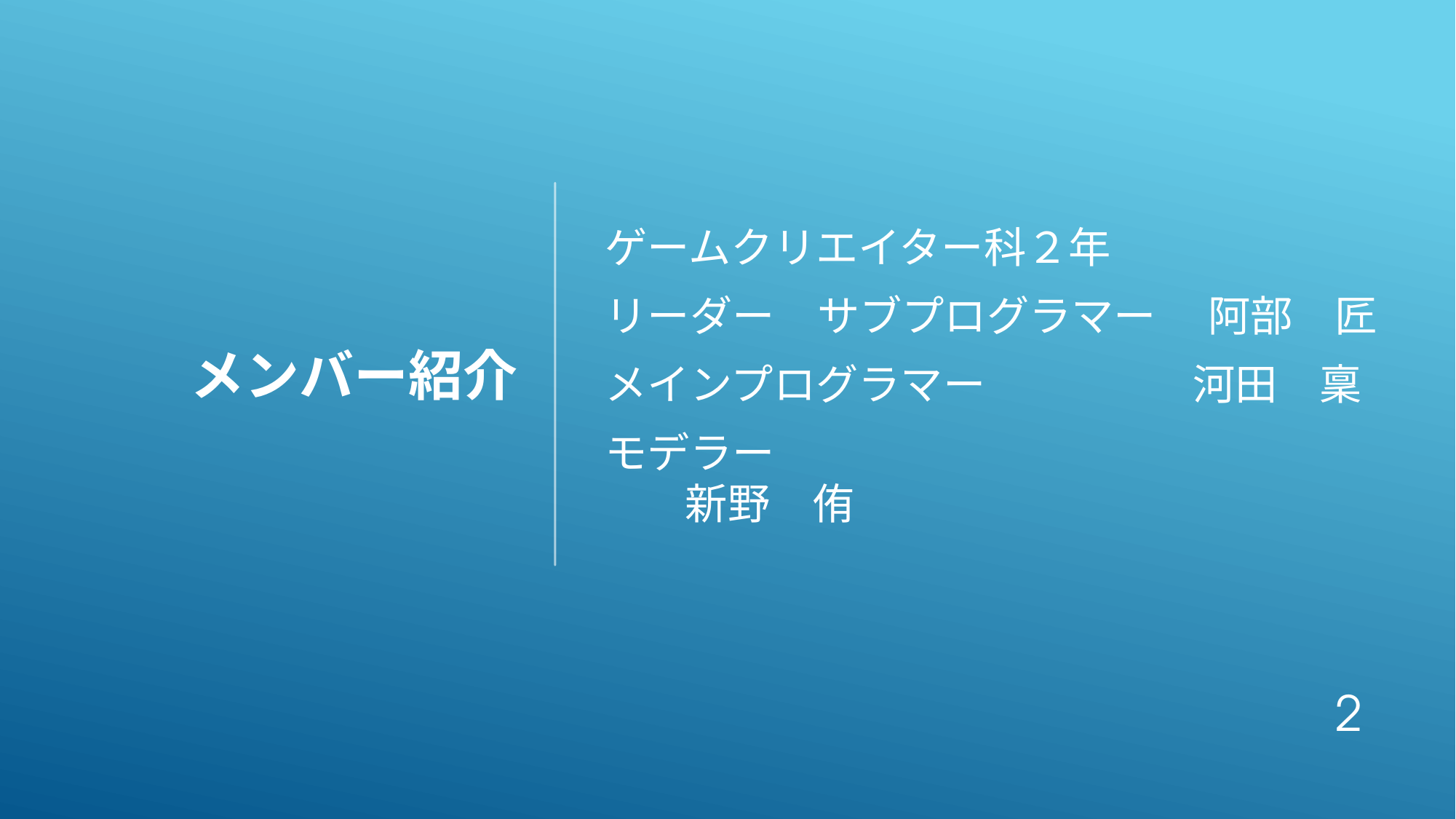

# メンバー紹介
ゲームクリエイター科２年
リーダー　サブプログラマー　 阿部　匠
メインプログラマー    	　 　      河田　稟
モデラー　						  　    新野　侑
2